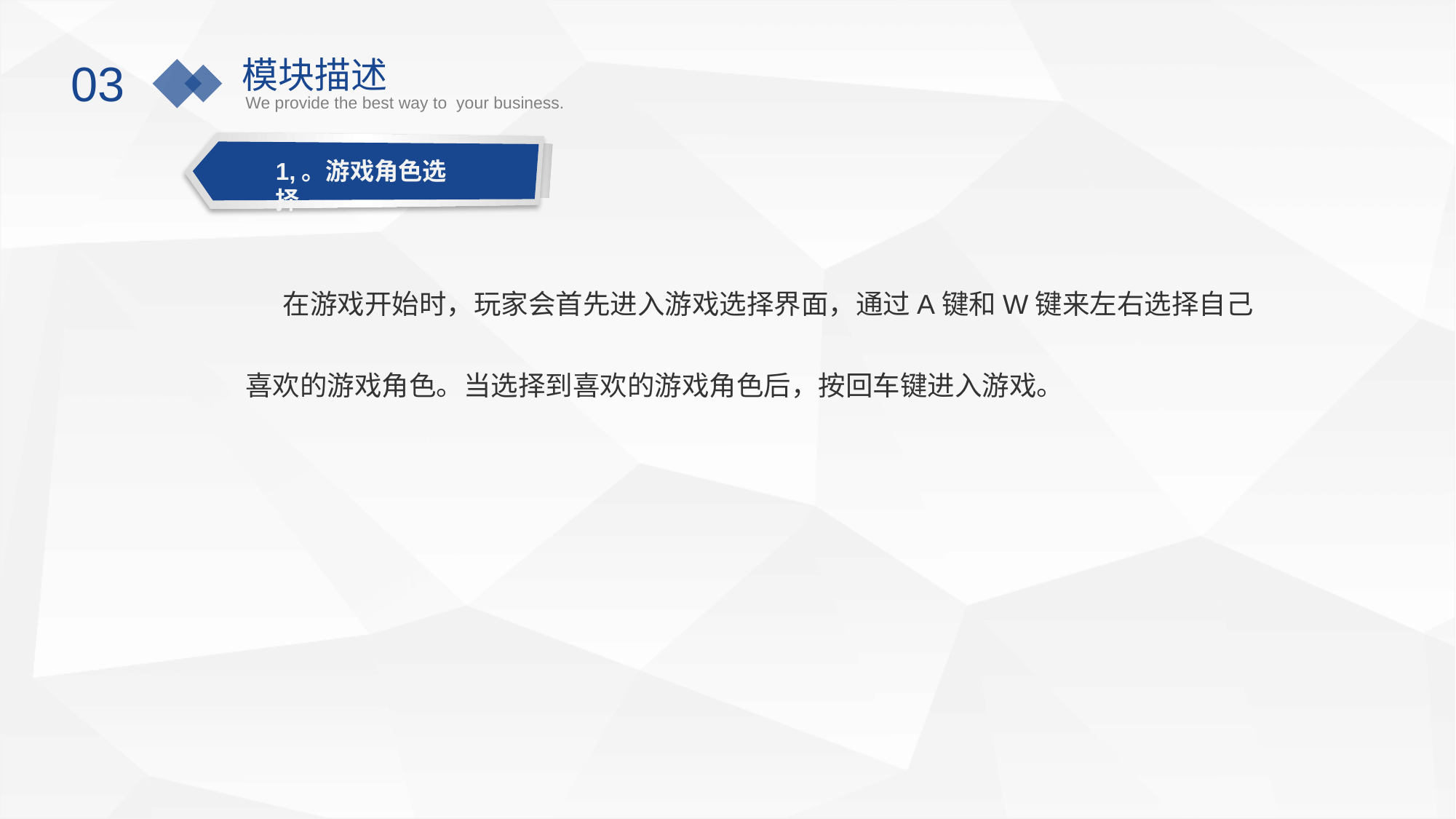

模块描述
We provide the best way to  your business.
03

1,。游戏角色选择
     在游戏开始时，玩家会首先进入游戏选择界面，通过A键和W键来左右选择自己喜欢的游戏角色。当选择到喜欢的游戏角色后，按回车键进入游戏。